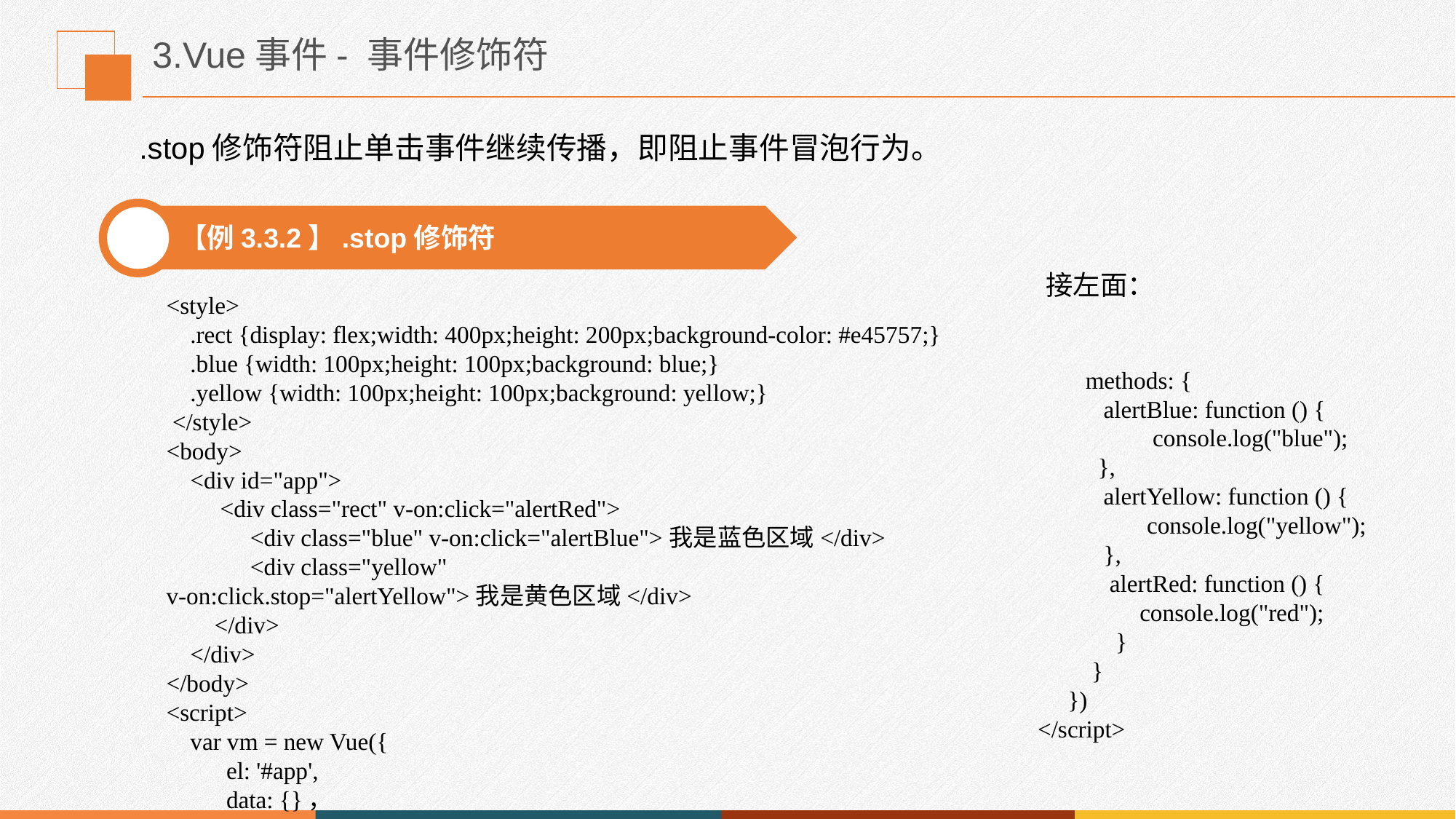

# 3.Vue事件- 事件修饰符
.stop修饰符阻止单击事件继续传播，即阻止事件冒泡行为。

【例3.3.2】.stop修饰符
接左面：
<style>
    .rect {display: flex;width: 400px;height: 200px;background-color: #e45757;}
    .blue {width: 100px;height: 100px;background: blue;}
    .yellow {width: 100px;height: 100px;background: yellow;}
 </style>
<body>
    <div id="app">
         <div class="rect" v-on:click="alertRed">
              <div class="blue" v-on:click="alertBlue">我是蓝色区域</div>
              <div class="yellow" v-on:click.stop="alertYellow">我是黄色区域</div>
        </div>
    </div>
</body>
<script>
    var vm = new Vue({
          el: '#app',
          data: {}，
        methods: {
           alertBlue: function () {
       	 console.log("blue");
          },
           alertYellow: function () {
   	console.log("yellow");
           },
            alertRed: function () {
                 console.log("red");
             }
         }
     })
</script>